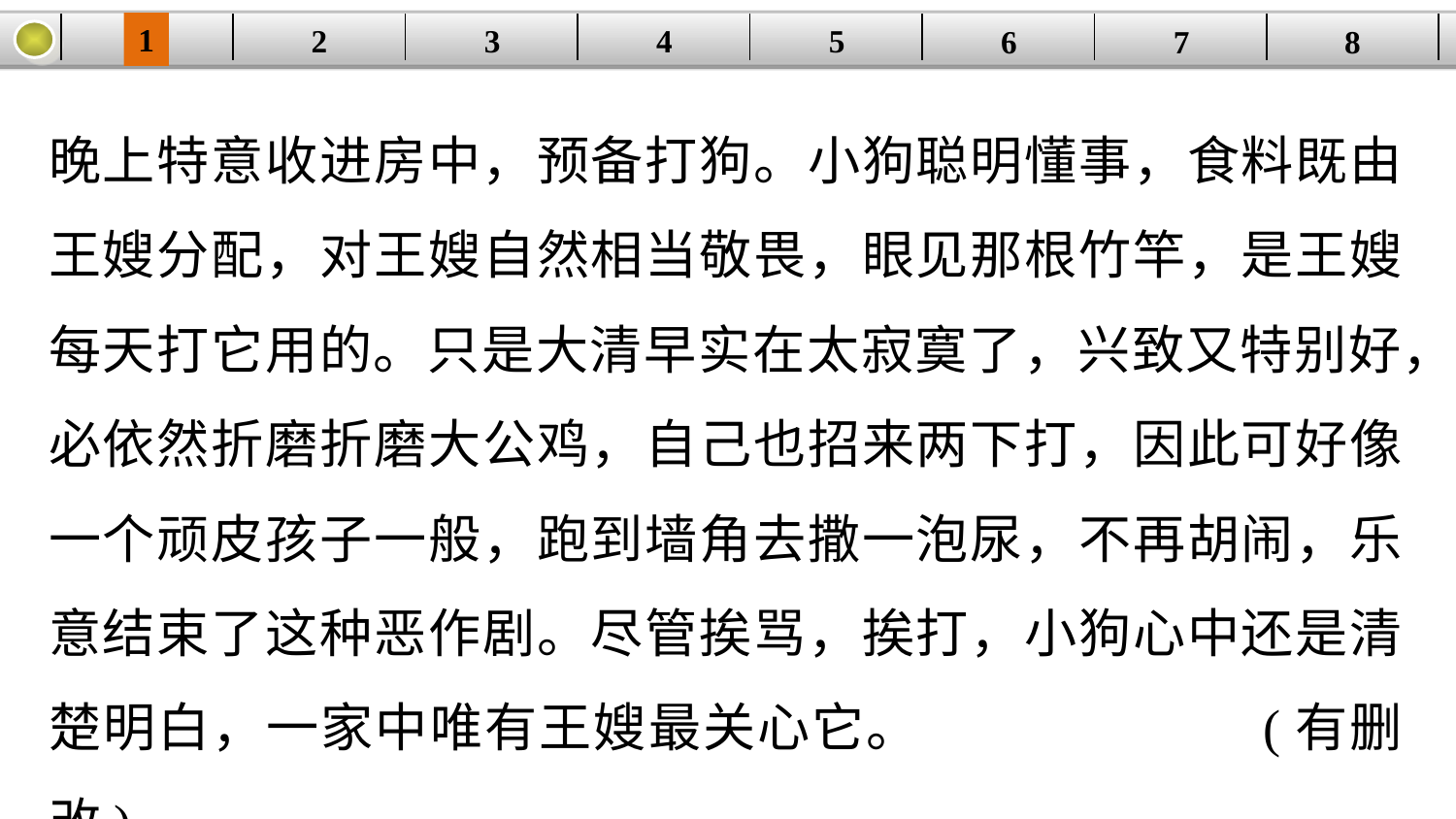

1
2
3
4
|  |  |  |  |  |  |  |  |
| --- | --- | --- | --- | --- | --- | --- | --- |
5
6
7
8

晚上特意收进房中，预备打狗。小狗聪明懂事，食料既由王嫂分配，对王嫂自然相当敬畏，眼见那根竹竿，是王嫂每天打它用的。只是大清早实在太寂寞了，兴致又特别好，必依然折磨折磨大公鸡，自己也招来两下打，因此可好像一个顽皮孩子一般，跑到墙角去撒一泡尿，不再胡闹，乐意结束了这种恶作剧。尽管挨骂，挨打，小狗心中还是清楚明白，一家中唯有王嫂最关心它。                        (有删改)